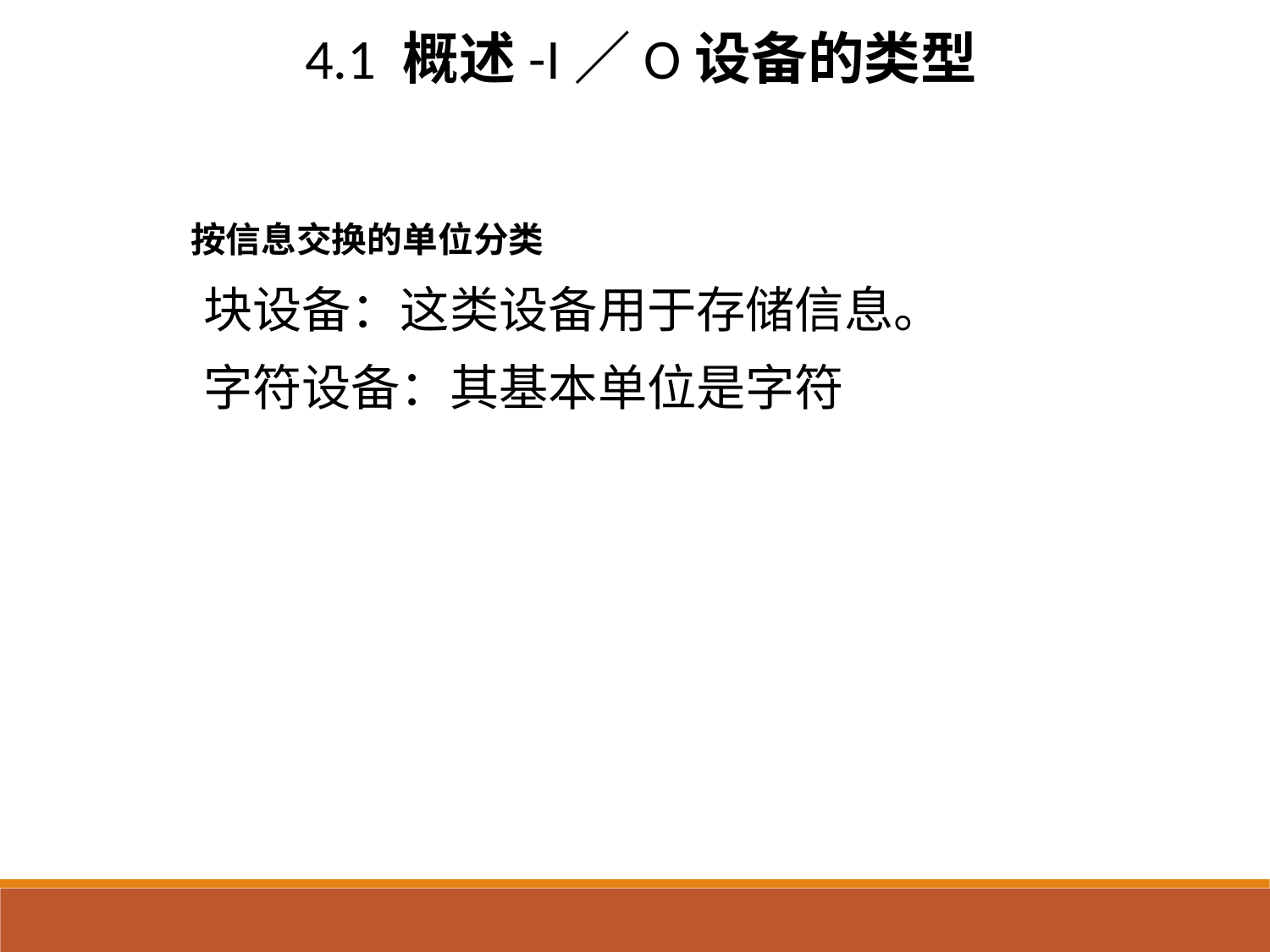

4.1 概述-I／O设备的类型
按信息交换的单位分类
块设备：这类设备用于存储信息。
字符设备：其基本单位是字符